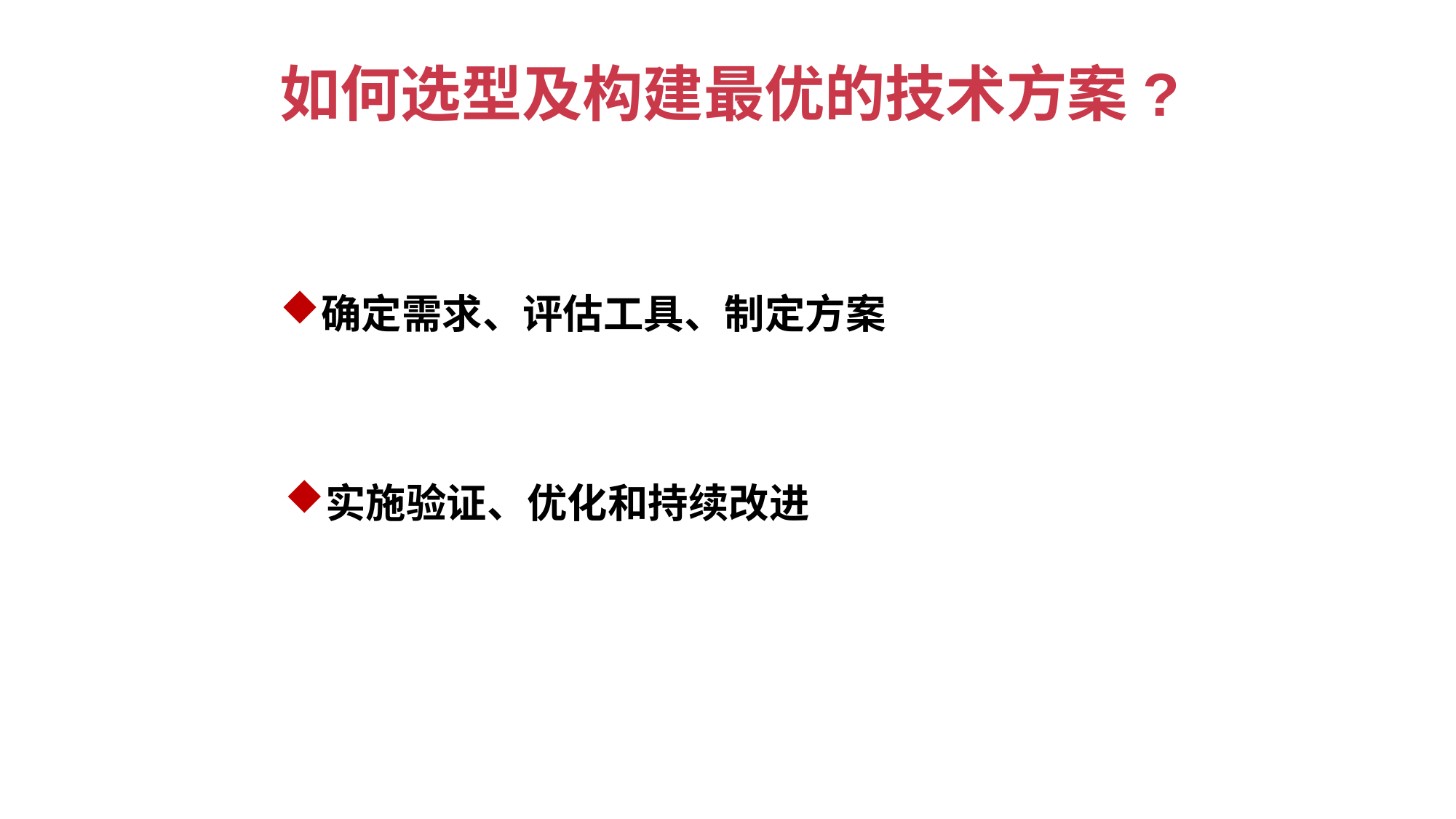

如何选型及构建最优的技术方案?
确定需求、评估工具、制定方案
实施验证、优化和持续改进